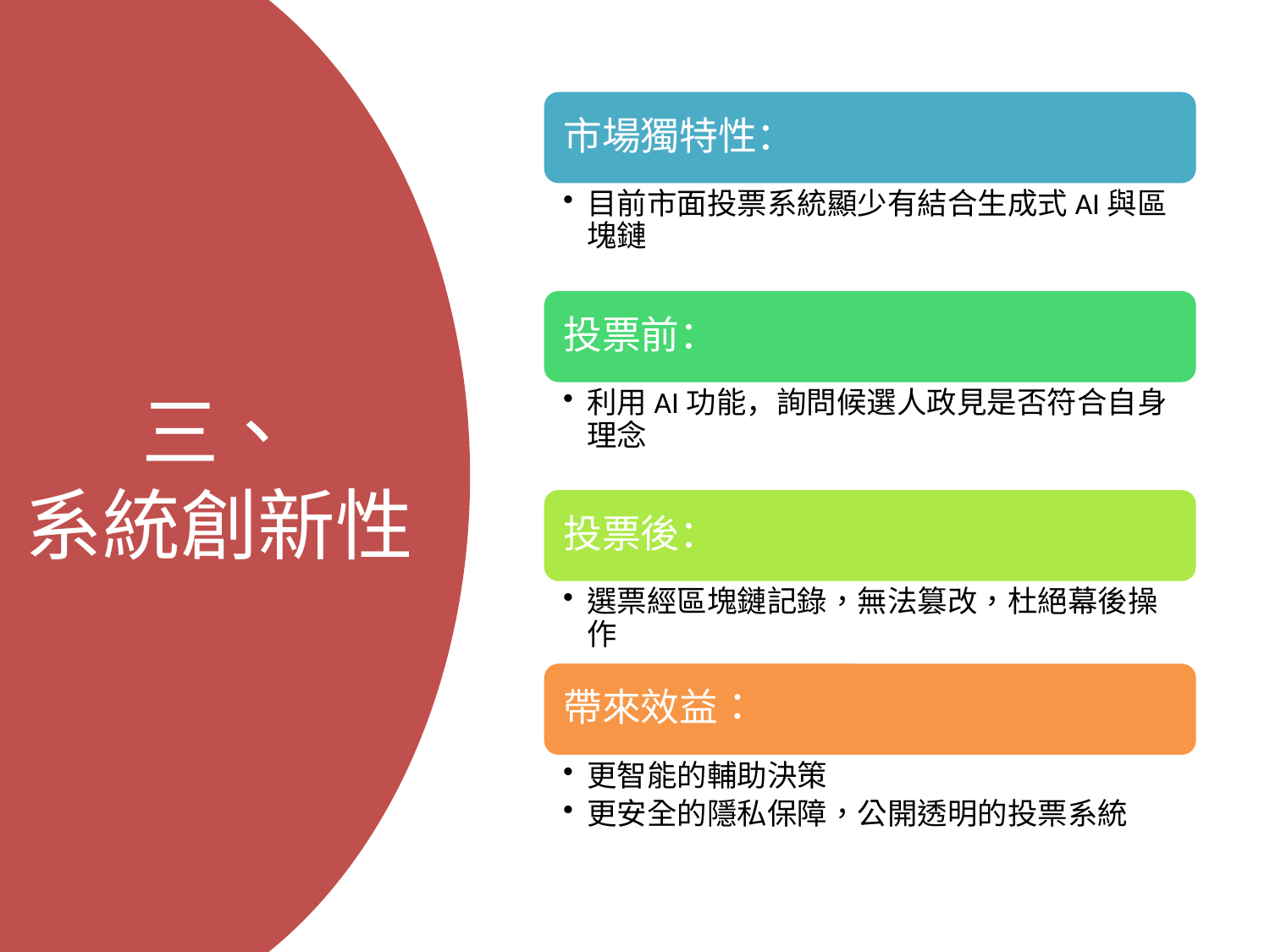

市場獨特性：
目前市面投票系統顯少有結合生成式AI與區塊鏈
投票前：
利用AI功能，詢問候選人政見是否符合自身理念
投票後：
選票經區塊鏈記錄，無法篡改，杜絕幕後操作
帶來效益：
更智能的輔助決策
更安全的隱私保障，公開透明的投票系統
# 三、 系統創新性